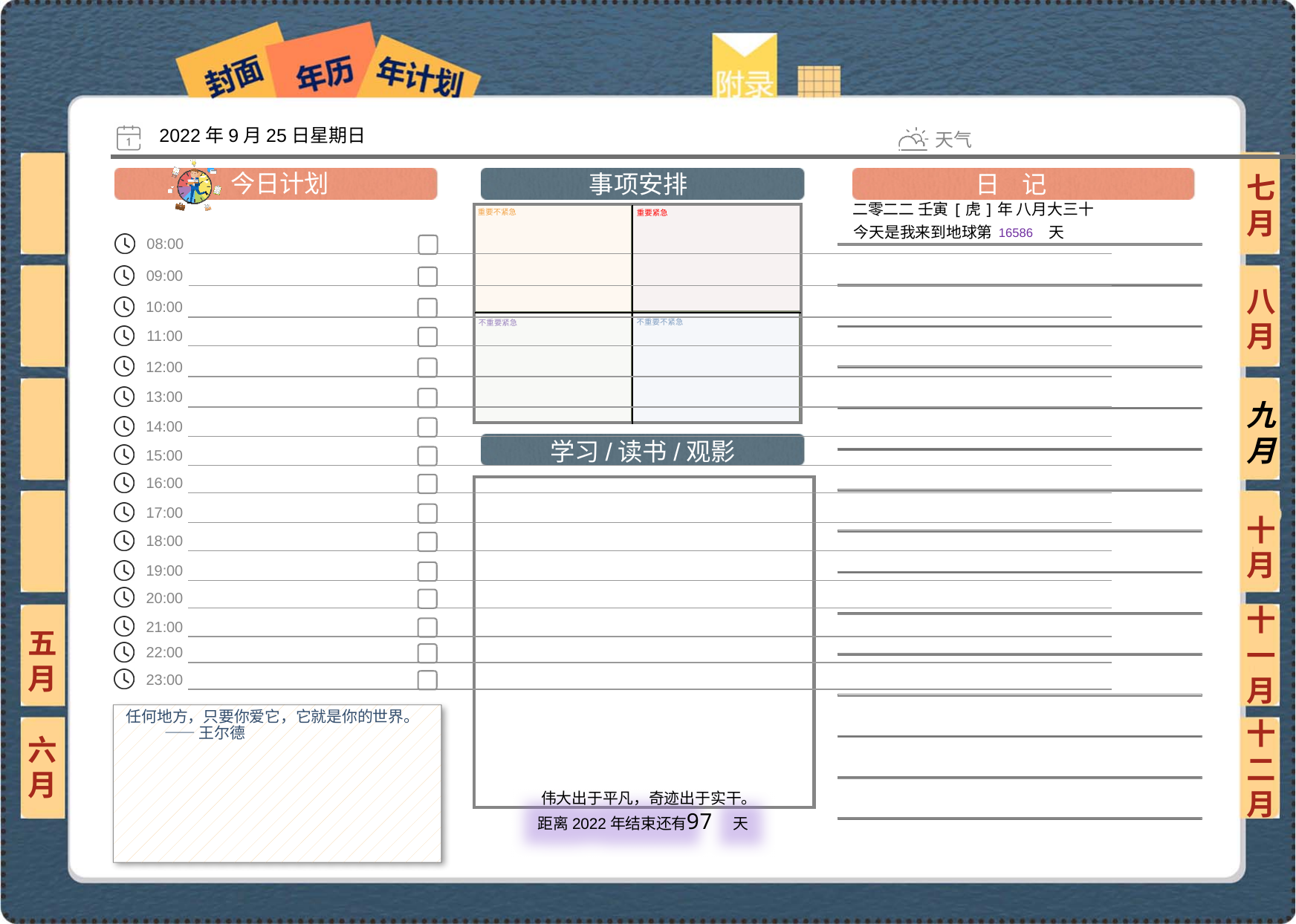

2022年9月25日星期日
七月
二零二二 壬寅[虎]年 八月大三十
16586
八月
九月
十月
十一月
五月
任何地方，只要你爱它，它就是你的世界。   —— 王尔德

六月
十二月
97
 伟大出于平凡，奇迹出于实干。